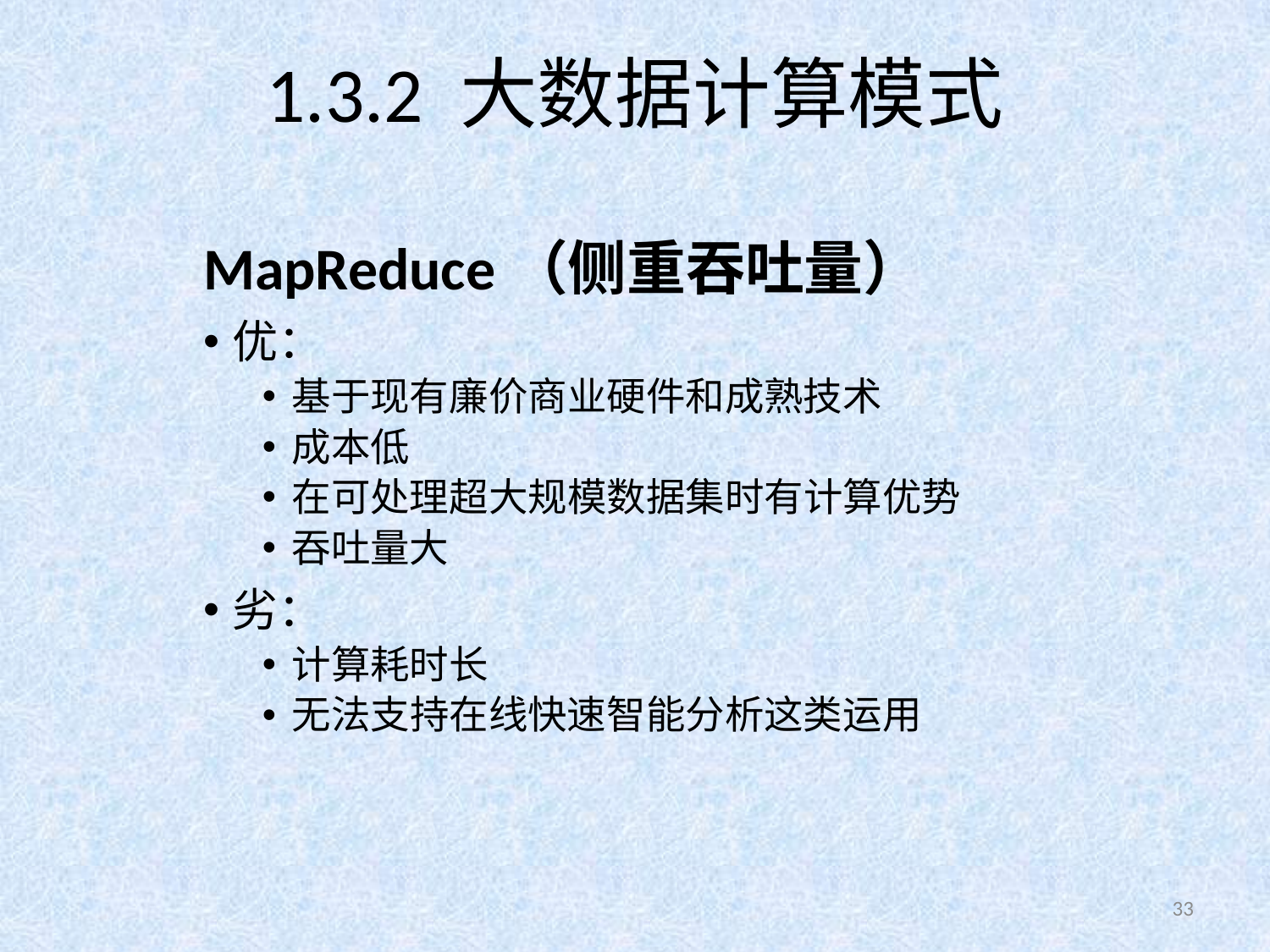

# 1.3.2 大数据计算模式
MapReduce（侧重吞吐量）
优：
基于现有廉价商业硬件和成熟技术
成本低
在可处理超大规模数据集时有计算优势
吞吐量大
劣：
计算耗时长
无法支持在线快速智能分析这类运用
33